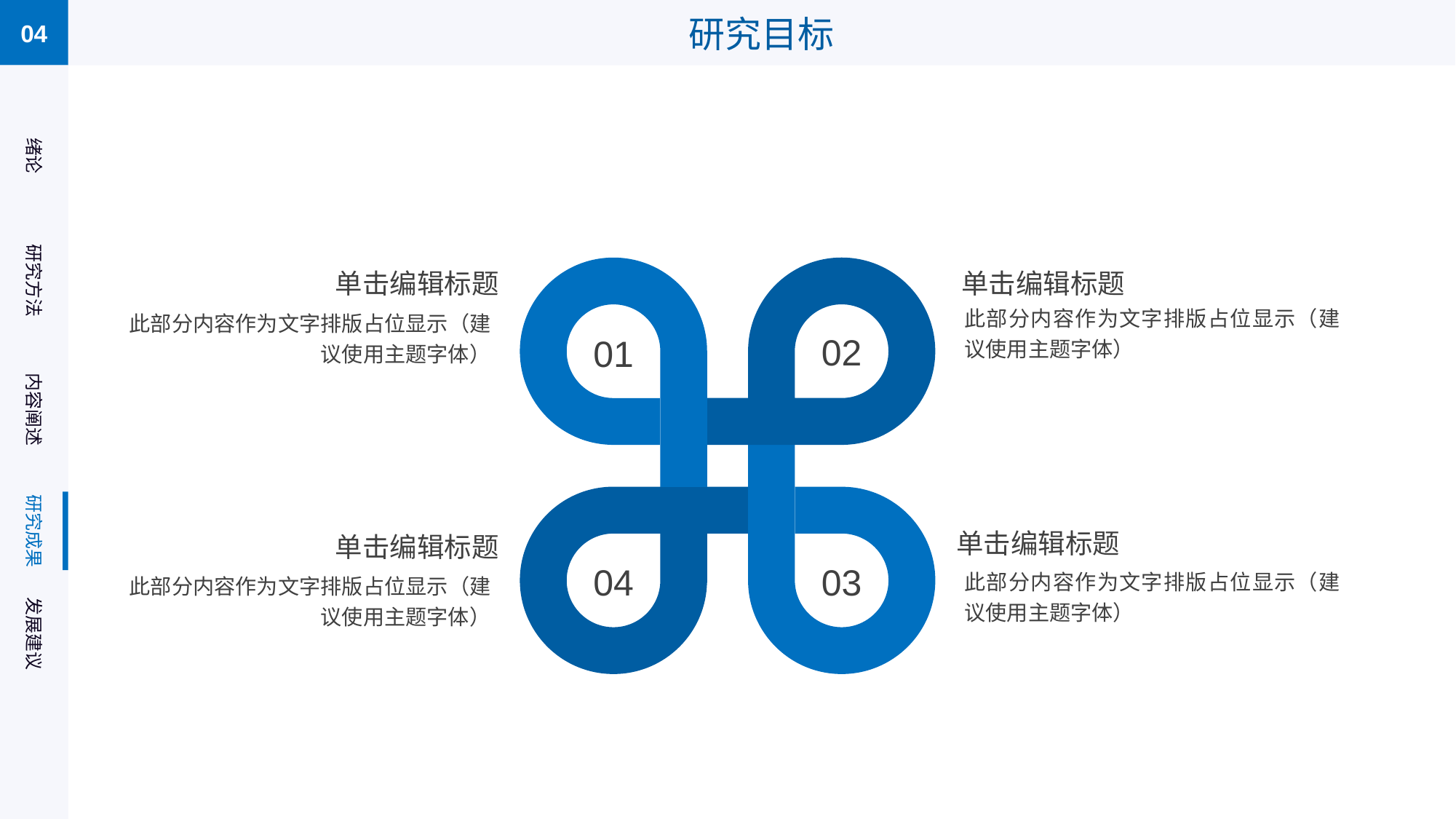

04
研究目标

绪论

02
01

04
03
研究方法
单击编辑标题
此部分内容作为文字排版占位显示（建议使用主题字体）
单击编辑标题
此部分内容作为文字排版占位显示（建议使用主题字体）
内容阐述

研究成果
单击编辑标题
此部分内容作为文字排版占位显示（建议使用主题字体）
单击编辑标题
此部分内容作为文字排版占位显示（建议使用主题字体）
发展建议